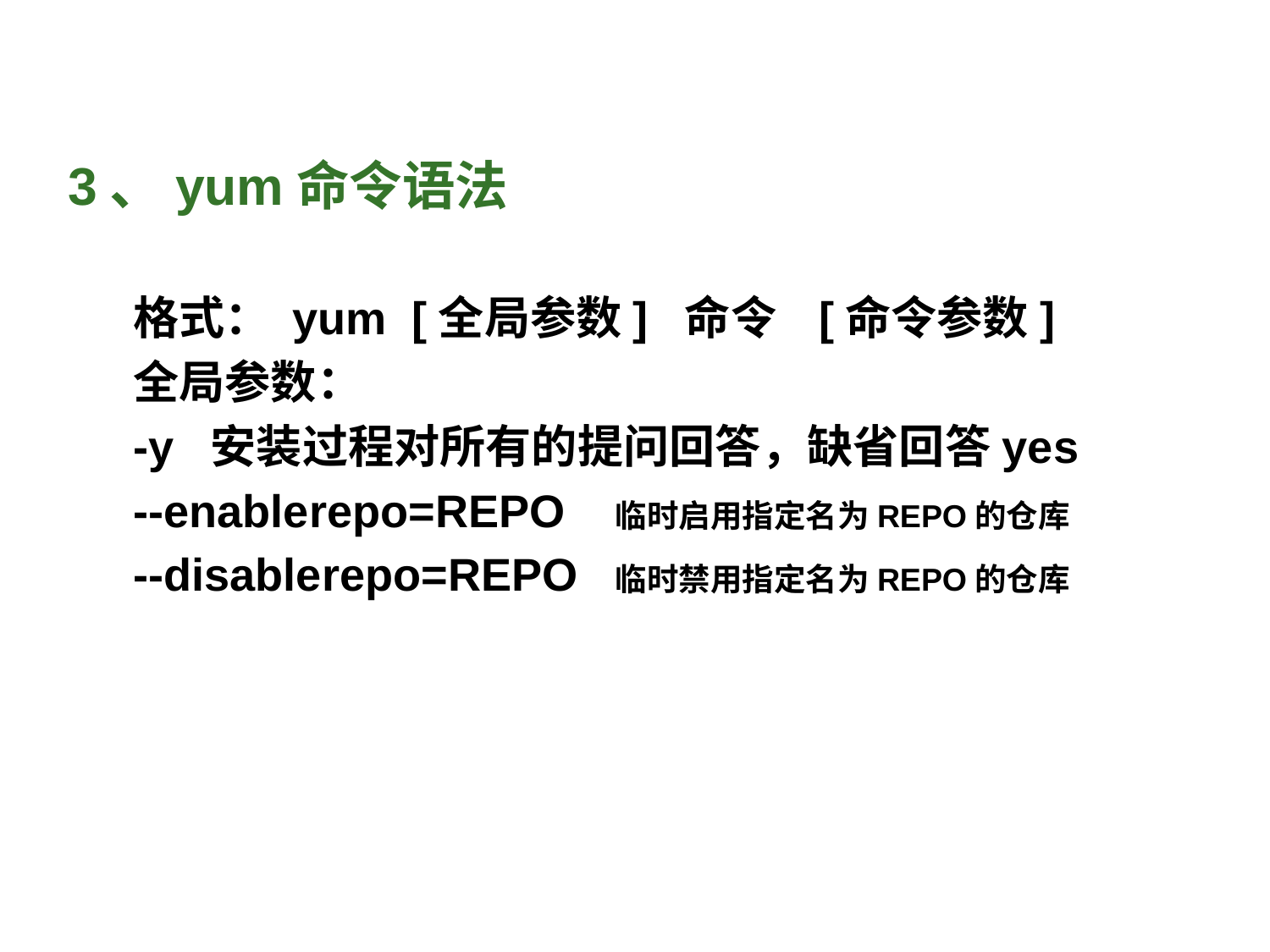

3、yum命令语法

格式： yum  [全局参数]  命令   [命令参数]
全局参数：
-y  安装过程对所有的提问回答，缺省回答yes
--enablerepo=REPO   临时启用指定名为REPO的仓库
--disablerepo=REPO  临时禁用指定名为REPO的仓库